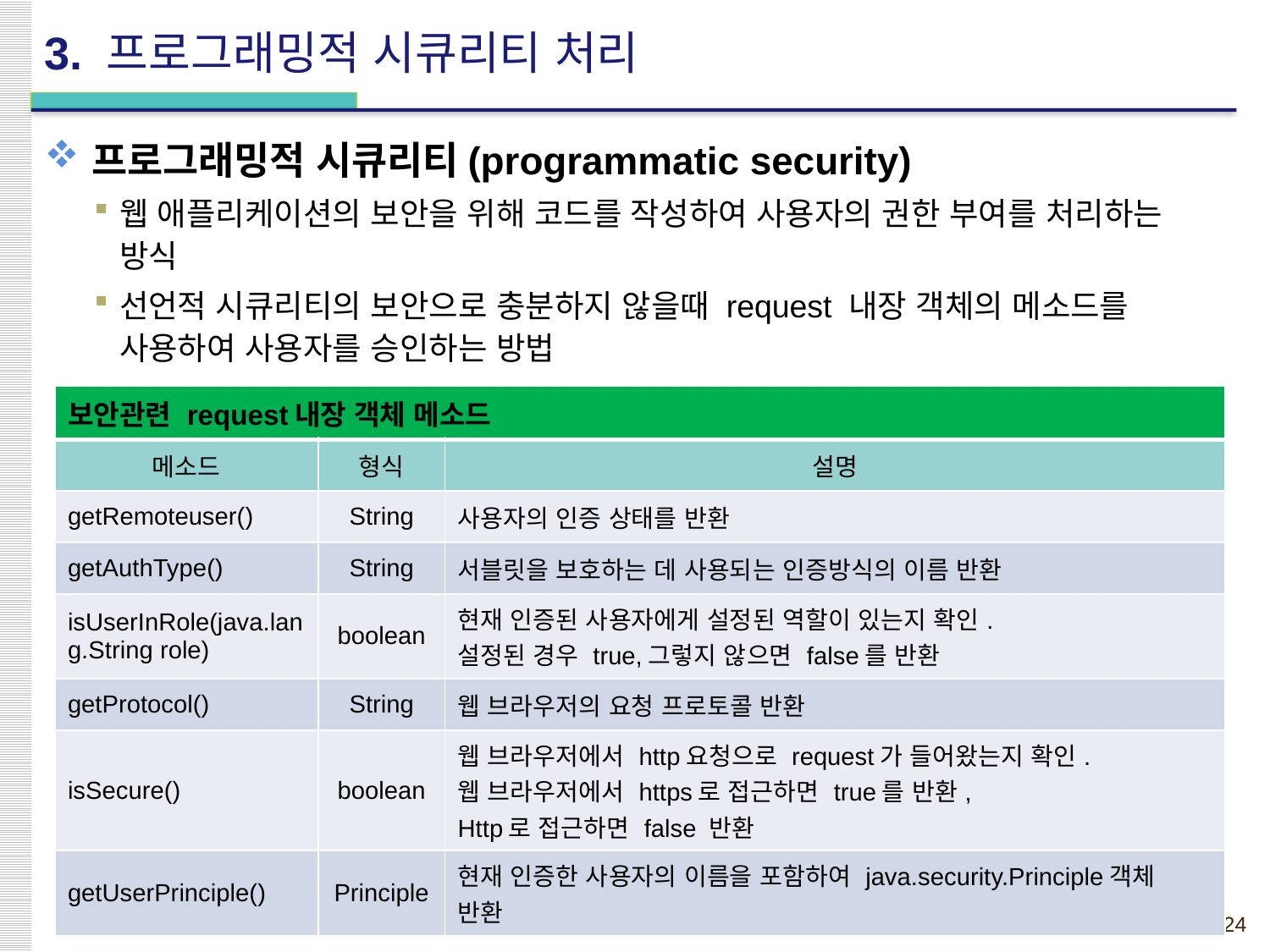

# 3. 프로그래밍적 시큐리티 처리
프로그래밍적 시큐리티(programmatic security)
웹 애플리케이션의 보안을 위해 코드를 작성하여 사용자의 권한 부여를 처리하는 방식
선언적 시큐리티의 보안으로 충분하지 않을때 request 내장 객체의 메소드를 사용하여 사용자를 승인하는 방법
| 보안관련 request내장 객체 메소드 |  |  |
| --- | --- | --- |
| 메소드 | 형식 | 설명 |
| getRemoteuser() | String | 사용자의 인증 상태를 반환 |
| getAuthType() | String | 서블릿을 보호하는 데 사용되는 인증방식의 이름 반환 |
| isUserInRole(java.lang.String role) | boolean | 현재 인증된 사용자에게 설정된 역할이 있는지 확인. 설정된 경우 true,그렇지 않으면 false를 반환 |
| getProtocol() | String | 웹 브라우저의 요청 프로토콜 반환 |
| isSecure() | boolean | 웹 브라우저에서 http요청으로 request가 들어왔는지 확인. 웹 브라우저에서 https로 접근하면 true를 반환, Http로 접근하면 false 반환 |
| getUserPrinciple() | Principle | 현재 인증한 사용자의 이름을 포함하여 java.security.Principle객체 반환 |